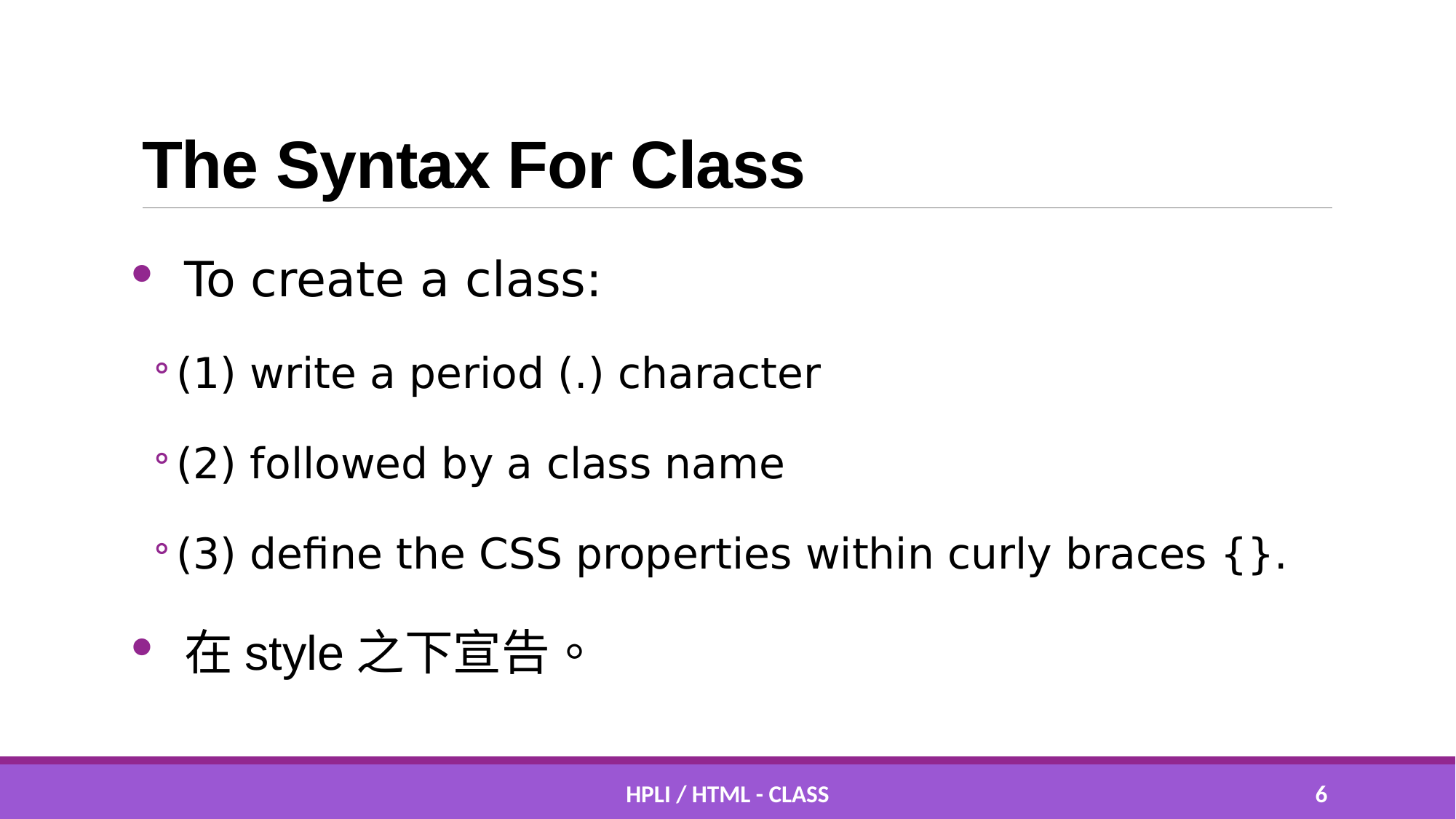

# The Syntax For Class
To create a class:
(1) write a period (.) character
(2) followed by a class name
(3) define the CSS properties within curly braces {}.
在style之下宣告。
HPLI / HTML - class
6